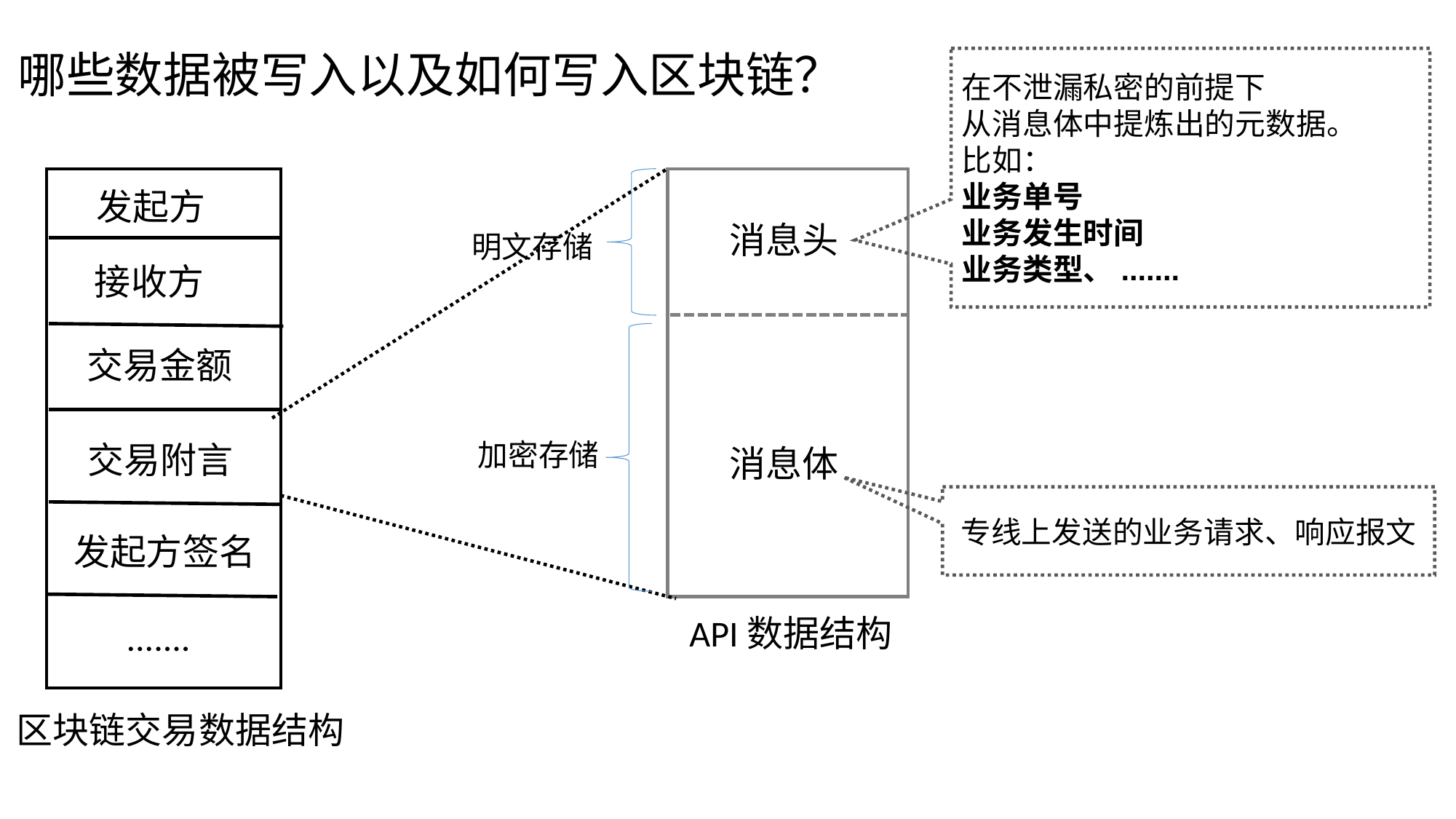

# 哪些数据被写入以及如何写入区块链？
在不泄漏私密的前提下
从消息体中提炼出的元数据。
比如：
业务单号
业务发生时间
业务类型、.......

明文存储

发起方
接收方
交易金额
交易附言
发起方签名
.......
区块链交易数据结构

消息头
消息体
API数据结构

加密存储
专线上发送的业务请求、响应报文